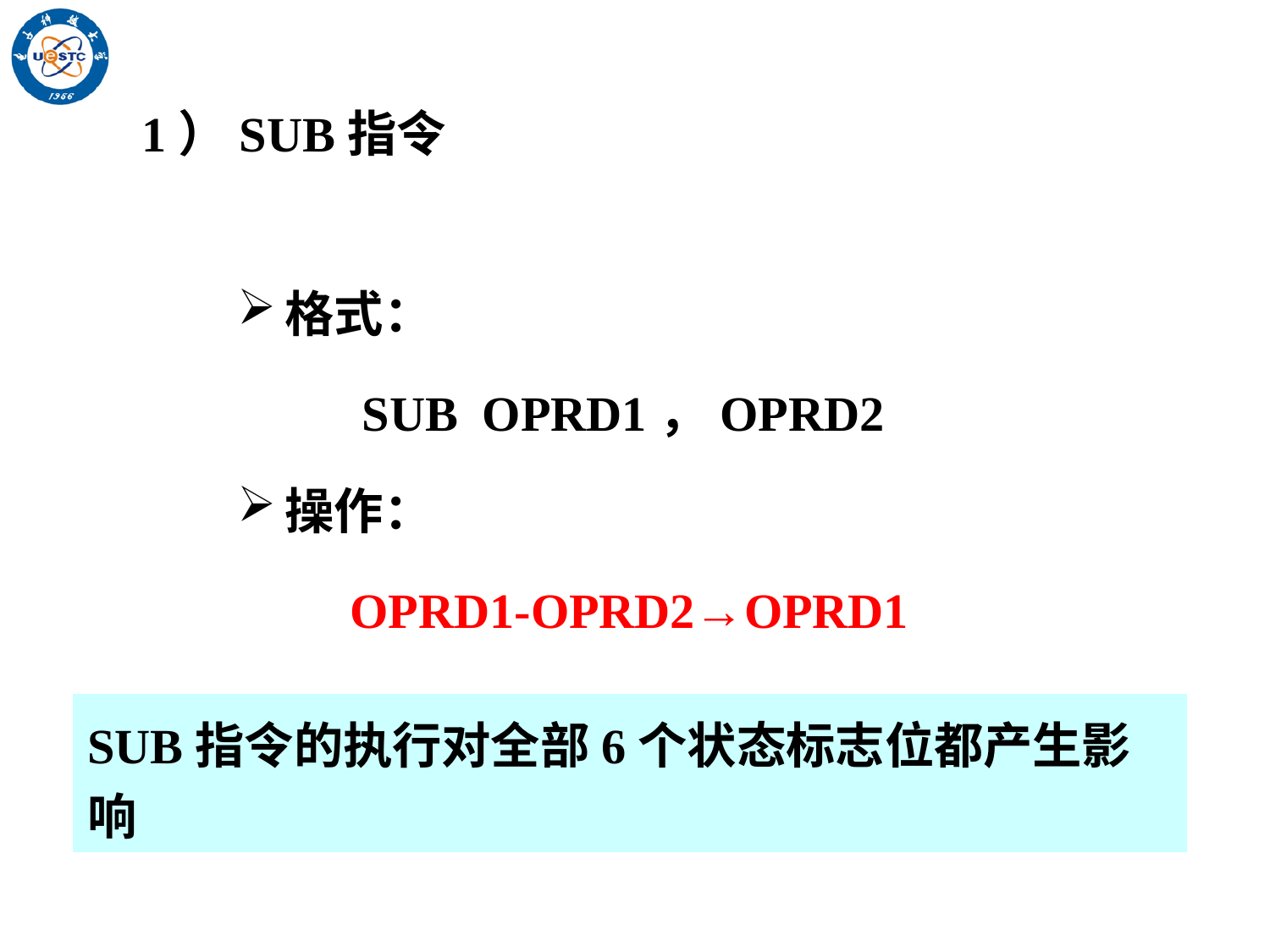

1）SUB指令
格式：
     SUB  OPRD1，OPRD2
操作：
    OPRD1-OPRD2→OPRD1
SUB指令的执行对全部6个状态标志位都产生影响